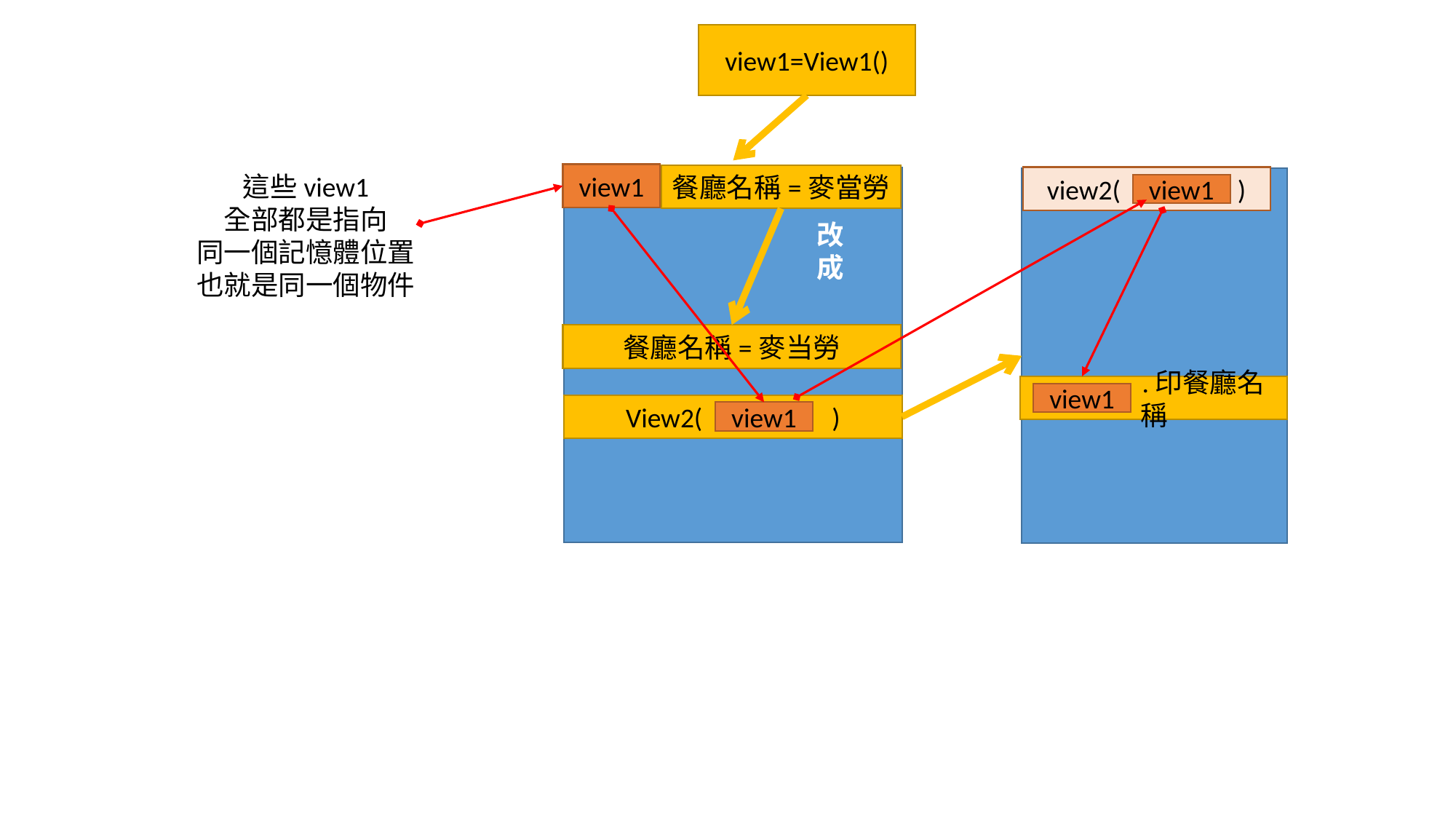

view1=View1()
view1
這些view1
全部都是指向
同一個記憶體位置
也就是同一個物件
餐廳名稱=麥當勞
view2(                   )

view1
改成
餐廳名稱=麥当勞
                .印餐廳名稱
view1
View2(                     )
view1